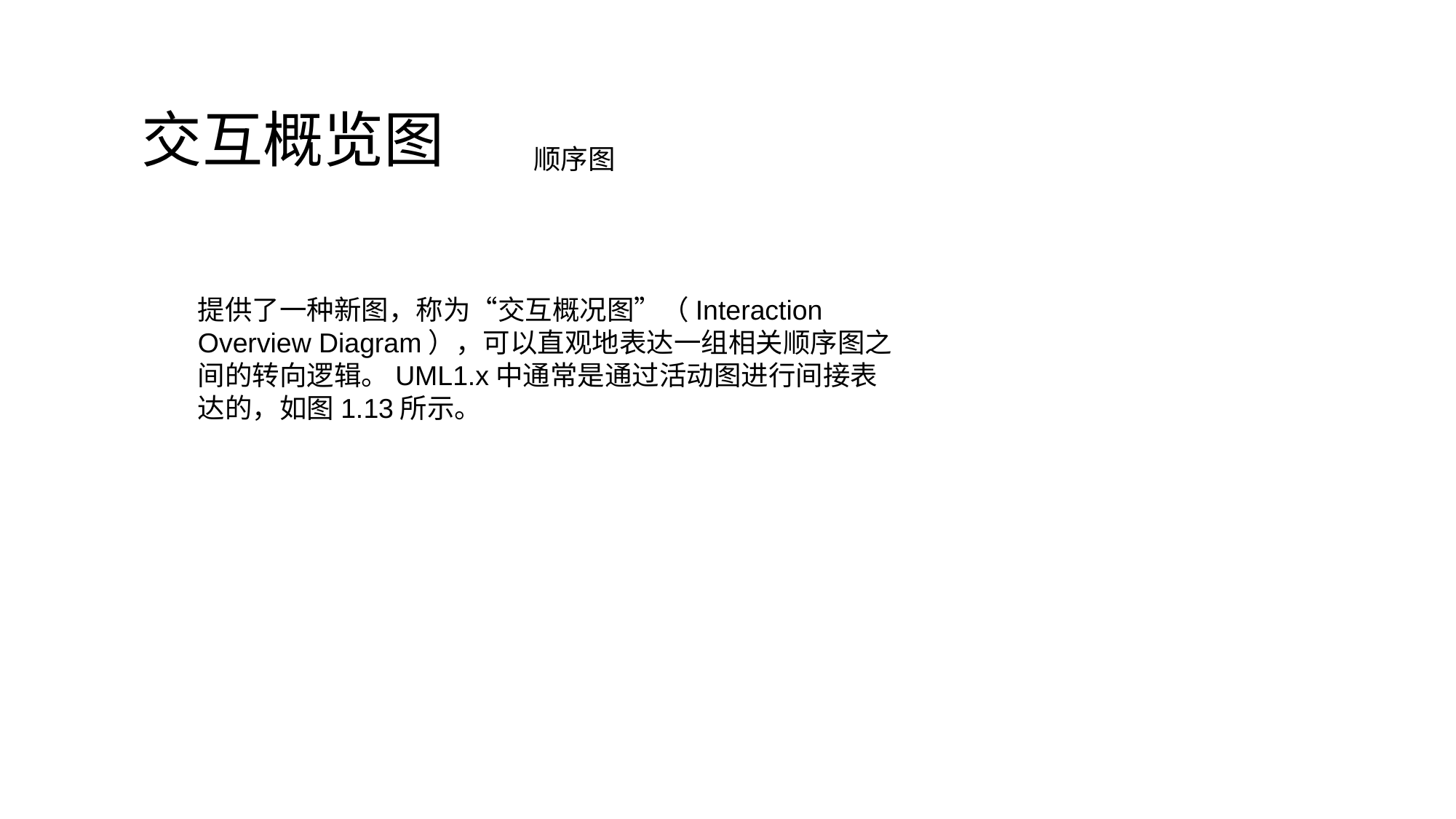

交互概览图
顺序图
提供了一种新图，称为“交互概况图”（Interaction Overview Diagram），可以直观地表达一组相关顺序图之间的转向逻辑。UML1.x中通常是通过活动图进行间接表达的，如图1.13所示。